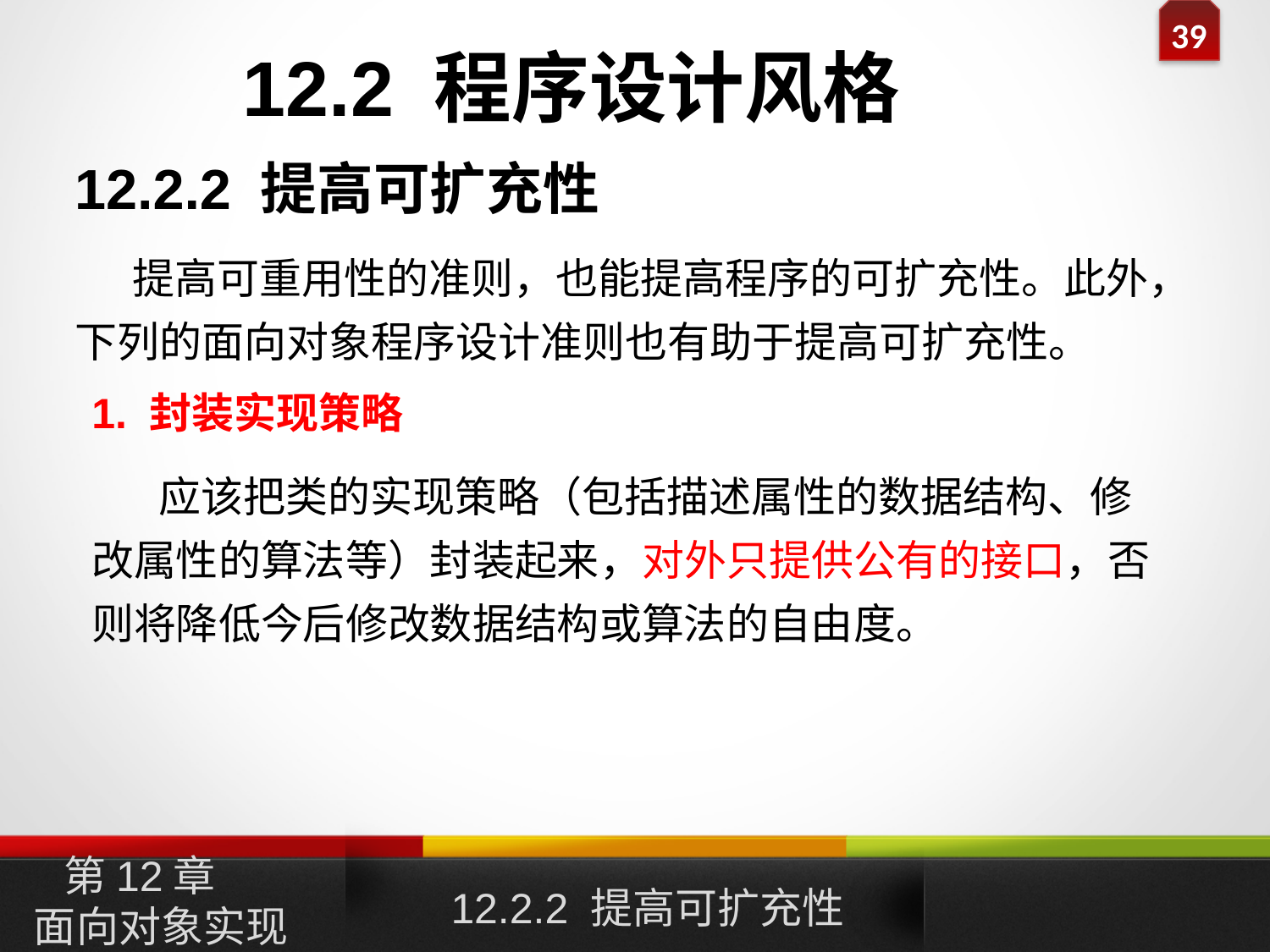

12.2 程序设计风格
12.2.2 提高可扩充性
     提高可重用性的准则，也能提高程序的可扩充性。此外，下列的面向对象程序设计准则也有助于提高可扩充性。
1. 封装实现策略
      应该把类的实现策略（包括描述属性的数据结构、修改属性的算法等）封装起来，对外只提供公有的接口，否则将降低今后修改数据结构或算法的自由度。
12.2.2 提高可扩充性